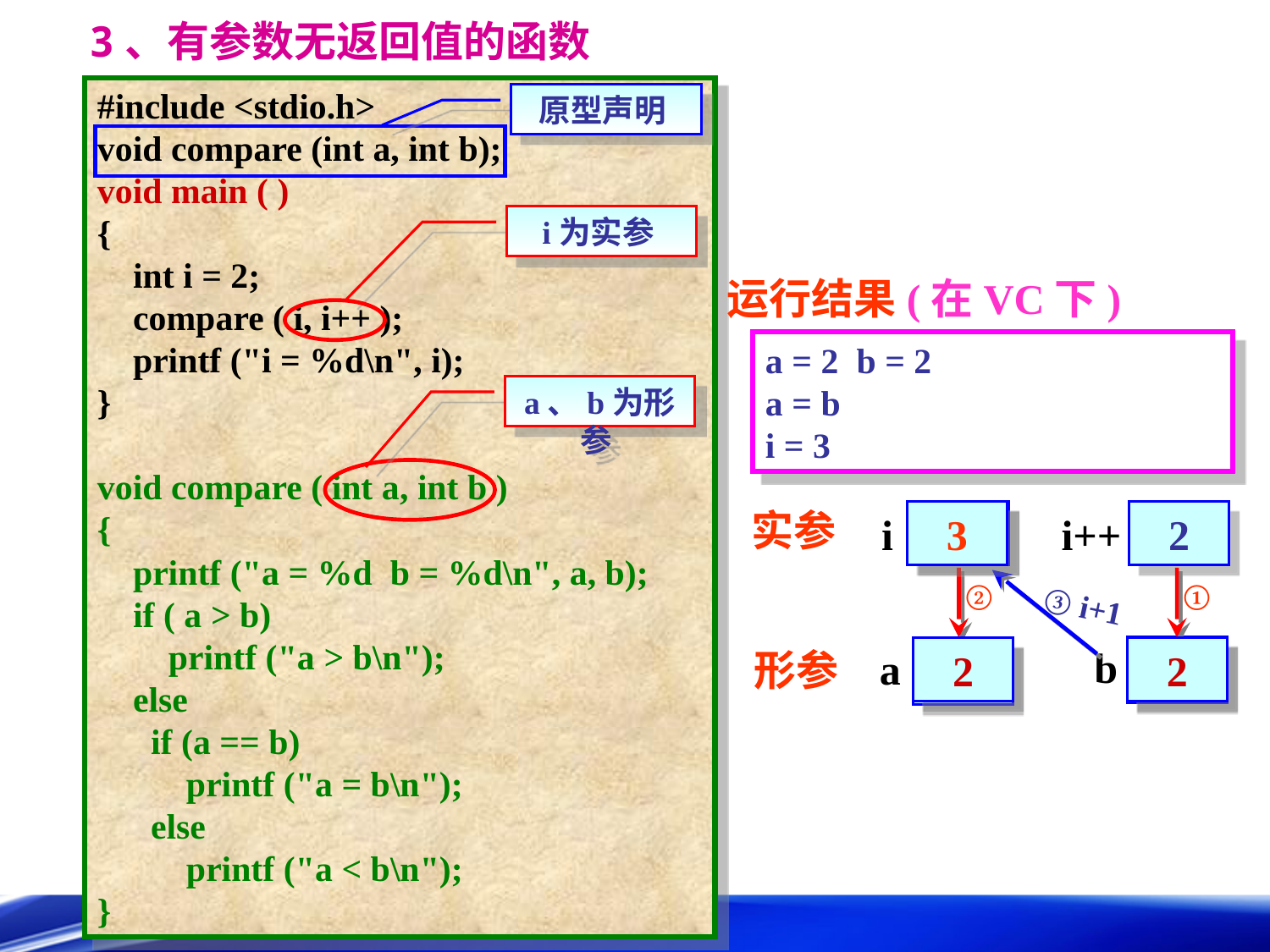

3、有参数无返回值的函数
#include <stdio.h>
void compare (int a, int b);
void main ( )
{
    int i = 2;
    compare ( i, i++ );
    printf ("i = %d\n", i);
}

void compare ( int a, int b )
{
    printf ("a = %d  b = %d\n", a, b);
    if ( a > b)
        printf ("a > b\n");
    else
      if (a == b)
          printf ("a = b\n");
      else
          printf ("a < b\n");
}
原型声明

i为实参
运行结果(在VC下)
a = 2  b = 2
a = b
i = 3

a、b为形参

实参
i
2
i++
2
b
a
形参

3

②

①
③ i+1

2
2